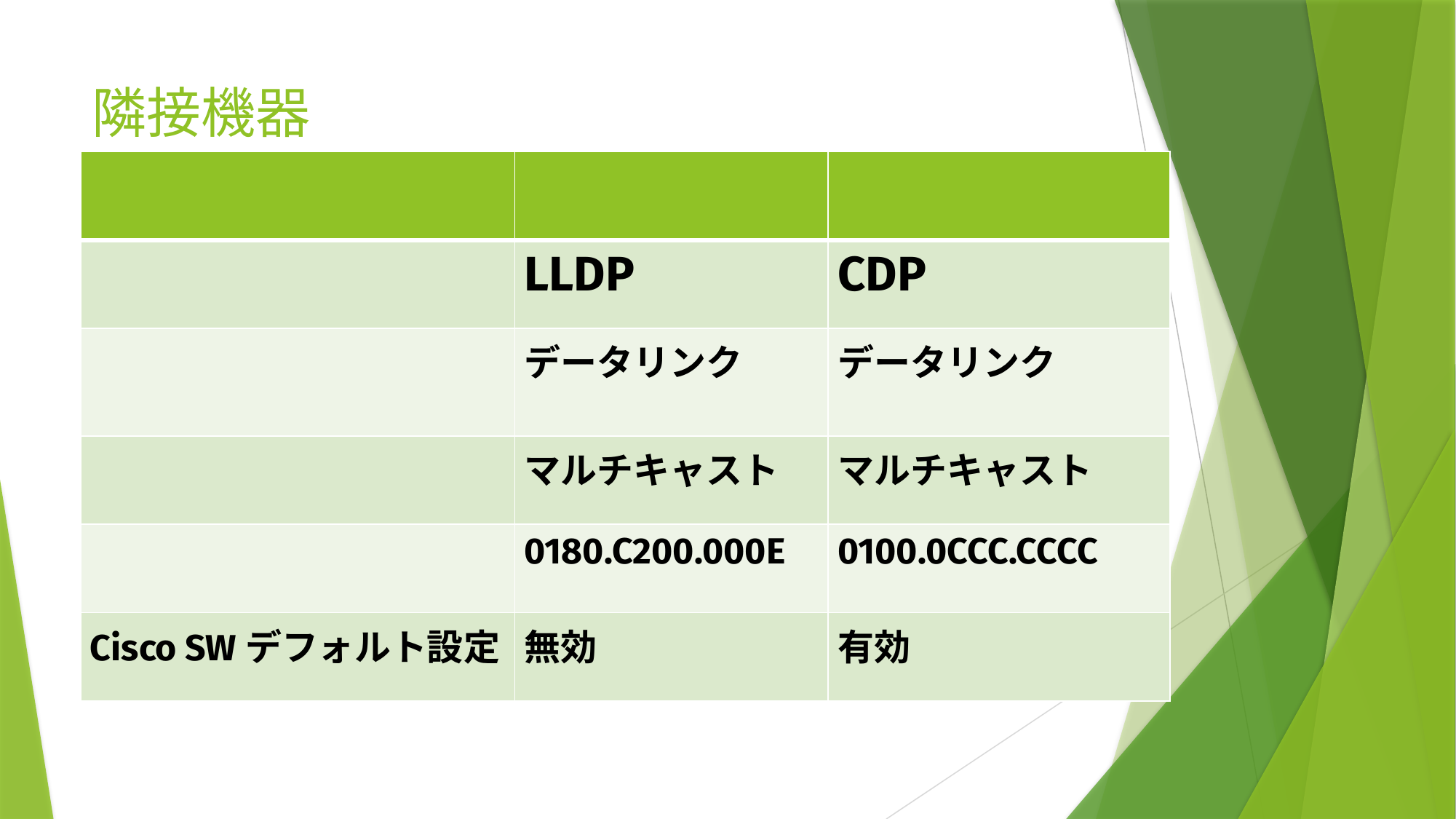

# 隣接機器
|  |  |  |
| --- | --- | --- |
|  | LLDP | CDP |
|  | データリンク | データリンク |
|  | マルチキャスト | マルチキャスト |
|  | 0180.C200.000E | 0100.0CCC.CCCC |
| Cisco SWデフォルト設定 | 無効 | 有効 |